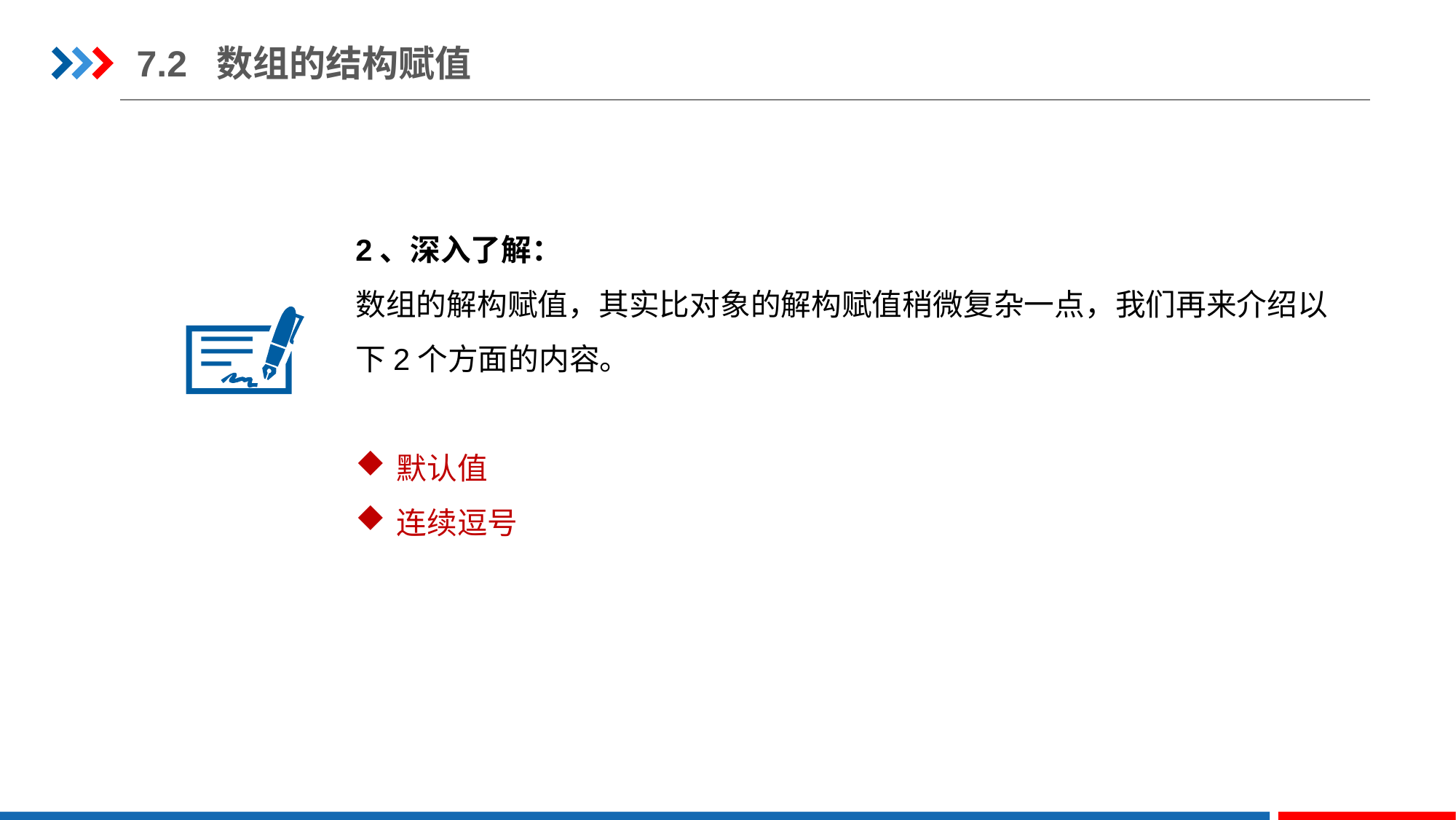

7.2  数组的结构赋值
2、深入了解：
数组的解构赋值，其实比对象的解构赋值稍微复杂一点，我们再来介绍以下2个方面的内容。

默认值
连续逗号